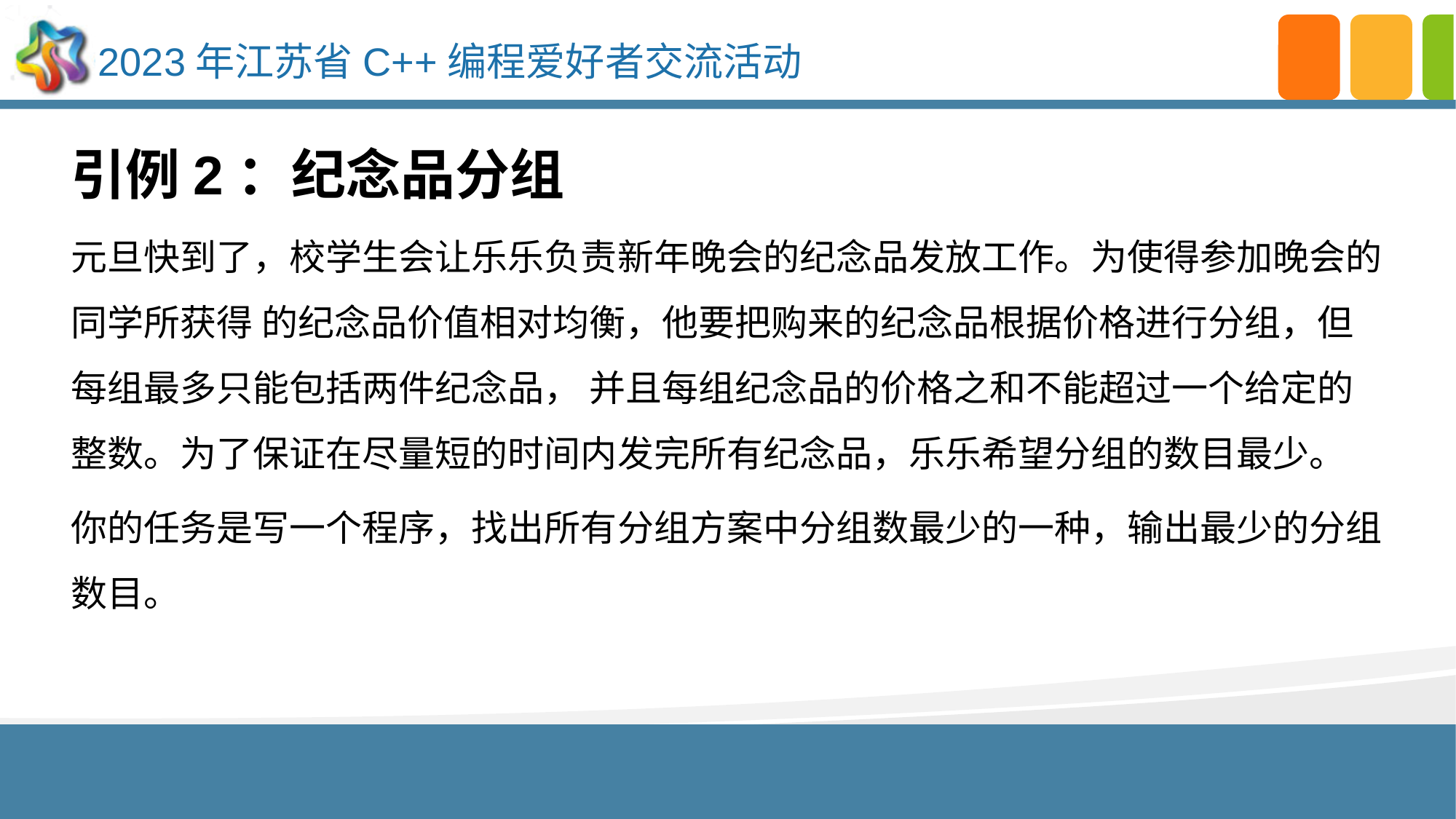

引例2：纪念品分组
元旦快到了，校学生会让乐乐负责新年晚会的纪念品发放工作。为使得参加晚会的同学所获得 的纪念品价值相对均衡，他要把购来的纪念品根据价格进行分组，但每组最多只能包括两件纪念品， 并且每组纪念品的价格之和不能超过一个给定的整数。为了保证在尽量短的时间内发完所有纪念品，乐乐希望分组的数目最少。
你的任务是写一个程序，找出所有分组方案中分组数最少的一种，输出最少的分组数目。